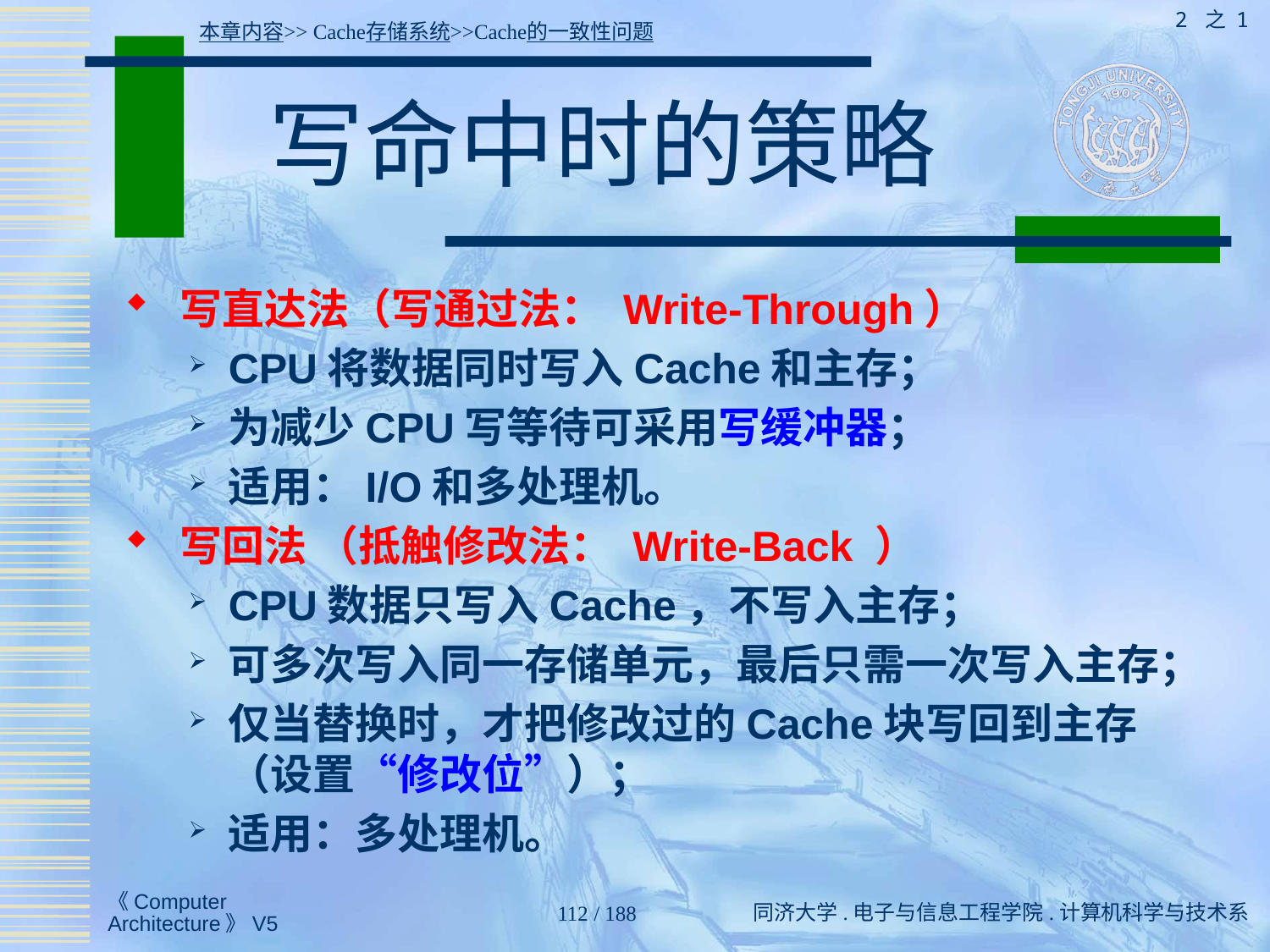

2 之 1
本章内容>> Cache存储系统>>Cache的一致性问题
# 写命中时的策略
  写直达法（写通过法： Write-Through）
CPU将数据同时写入Cache和主存；
为减少CPU写等待可采用写缓冲器；
适用：I/O和多处理机。
  写回法 （抵触修改法： Write-Back ）
CPU数据只写入Cache，不写入主存；
可多次写入同一存储单元，最后只需一次写入主存；
仅当替换时，才把修改过的Cache块写回到主存（设置“修改位”）；
适用：多处理机。